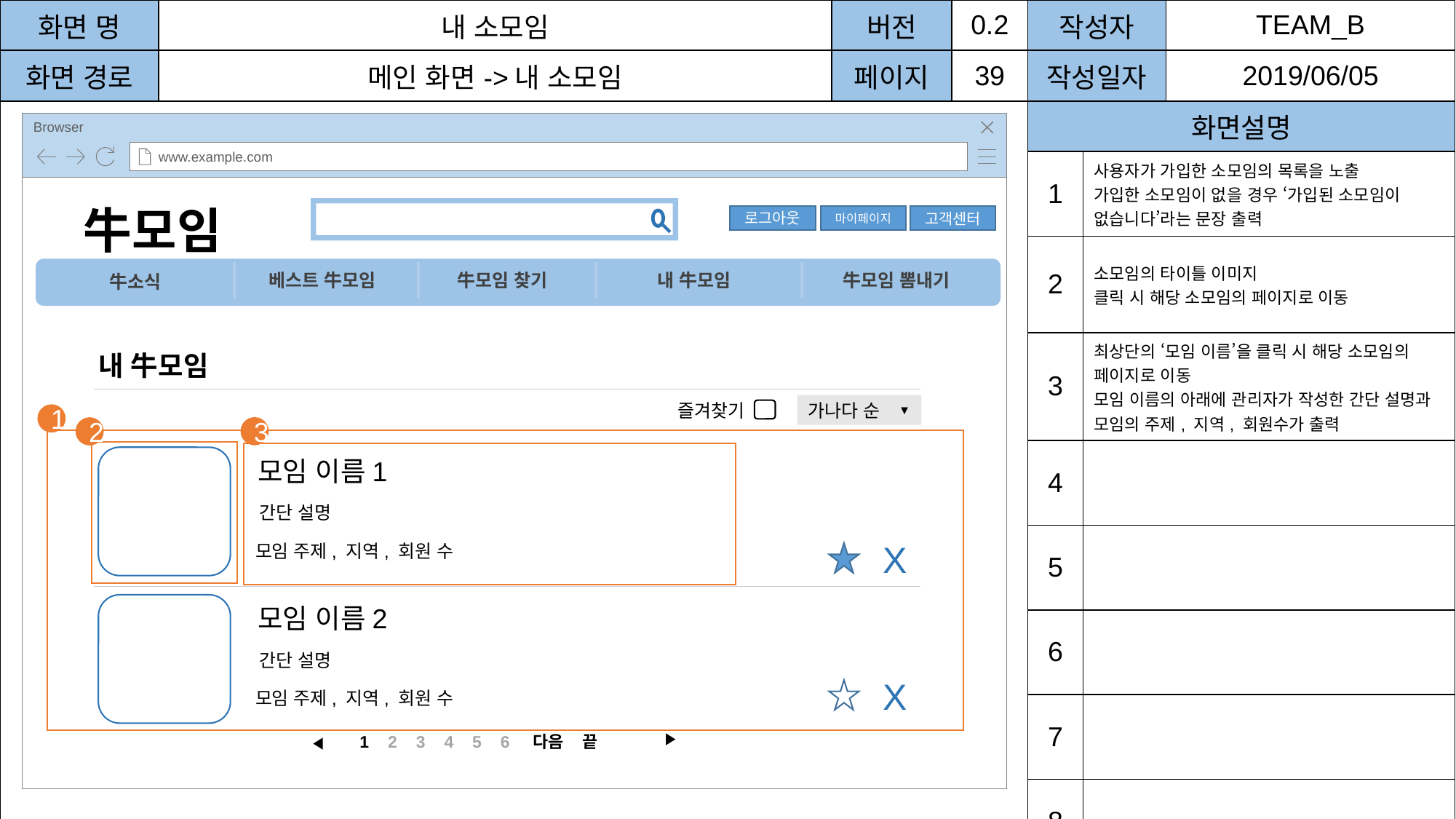

| 화면 명 | 내 소모임 | 버전 | 0.2 | 작성자 |  | TEAM\_B |
| --- | --- | --- | --- | --- | --- | --- |
| 화면 경로 | 메인 화면->내 소모임 | 페이지 | 39 | 작성일자 |  | 2019/06/05 |
|  |  |  |  | 화면설명 |  |  |
|  |  |  |  | 1 | 사용자가 가입한 소모임의 목록을 노출 가입한 소모임이 없을 경우 ‘가입된 소모임이 없습니다’라는 문장 출력 |  |
|  |  |  |  | 2 | 소모임의 타이틀 이미지 클릭 시 해당 소모임의 페이지로 이동 |  |
|  |  |  |  | 3 | 최상단의 ‘모임 이름’을 클릭 시 해당 소모임의 페이지로 이동 모임 이름의 아래에 관리자가 작성한 간단 설명과 모임의 주제, 지역, 회원수가 출력 |  |
|  |  |  |  | 4 |  |  |
|  |  |  |  | 5 |  |  |
|  |  |  |  | 6 |  |  |
|  |  |  |  | 7 |  |  |
|  |  |  |  | 8 |  |  |
Browser

www.example.com

牛모임

로그아웃
마이페이지
고객센터

베스트 牛모임
牛모임 찾기
내 牛모임
牛모임 뽐내기
牛소식
내 牛모임
즐겨찾기
가나다 순
▼

1
3
2

모임 이름1
간단 설명
모임 주제, 지역, 회원 수
X

모임 이름2
간단 설명
모임 주제, 지역, 회원 수
X

▶
1    2    3    4    5    6    다음    끝
◀